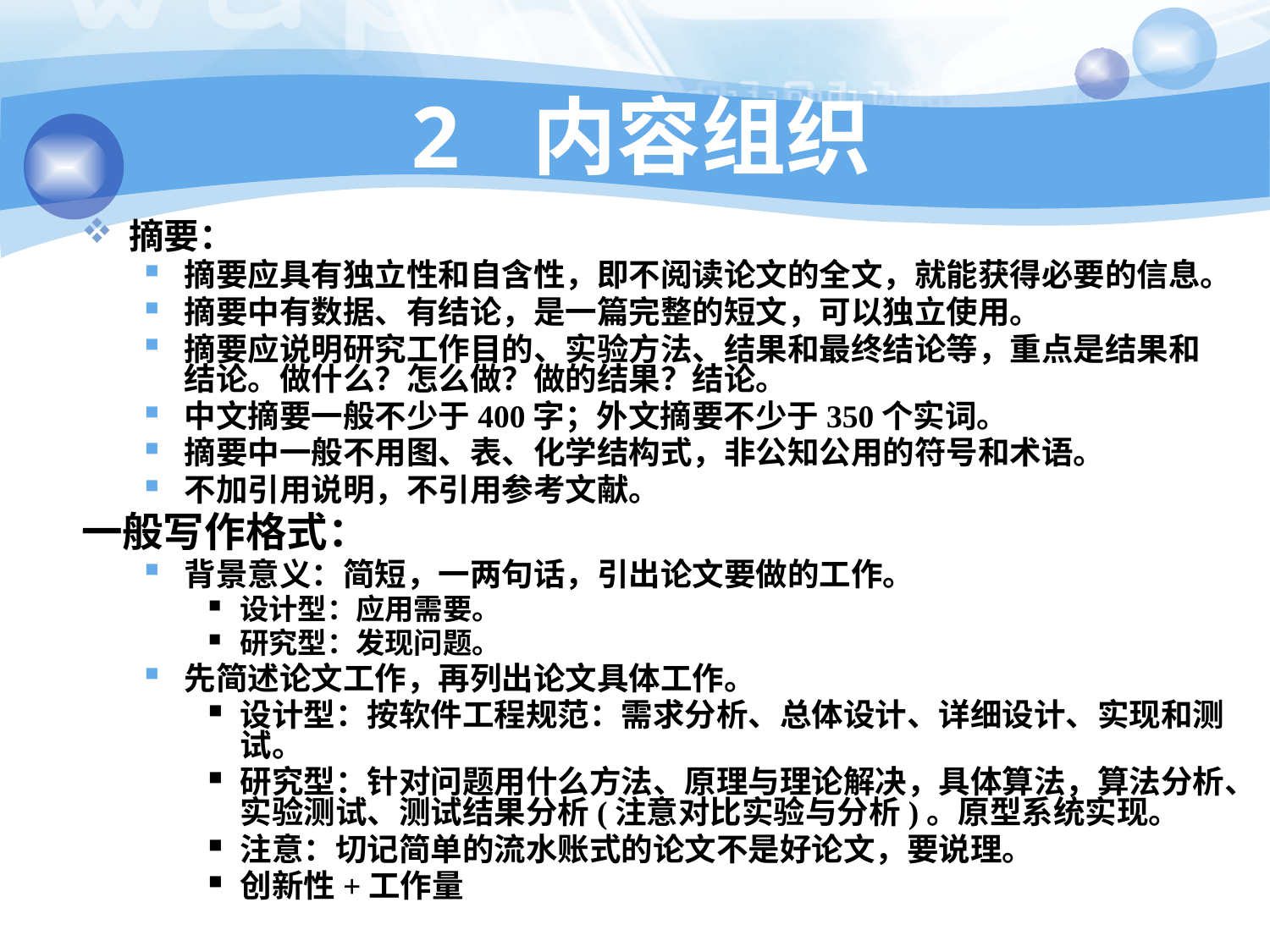

# 2 内容组织
摘要：
摘要应具有独立性和自含性，即不阅读论文的全文，就能获得必要的信息。
摘要中有数据、有结论，是一篇完整的短文，可以独立使用。
摘要应说明研究工作目的、实验方法、结果和最终结论等，重点是结果和结论。做什么？怎么做？做的结果？结论。
中文摘要一般不少于400字；外文摘要不少于350个实词。
摘要中一般不用图、表、化学结构式，非公知公用的符号和术语。
不加引用说明，不引用参考文献。
一般写作格式：
背景意义：简短，一两句话，引出论文要做的工作。
设计型：应用需要。
研究型：发现问题。
先简述论文工作，再列出论文具体工作。
设计型：按软件工程规范：需求分析、总体设计、详细设计、实现和测试。
研究型：针对问题用什么方法、原理与理论解决，具体算法，算法分析、实验测试、测试结果分析(注意对比实验与分析)。原型系统实现。
注意：切记简单的流水账式的论文不是好论文，要说理。
创新性+工作量